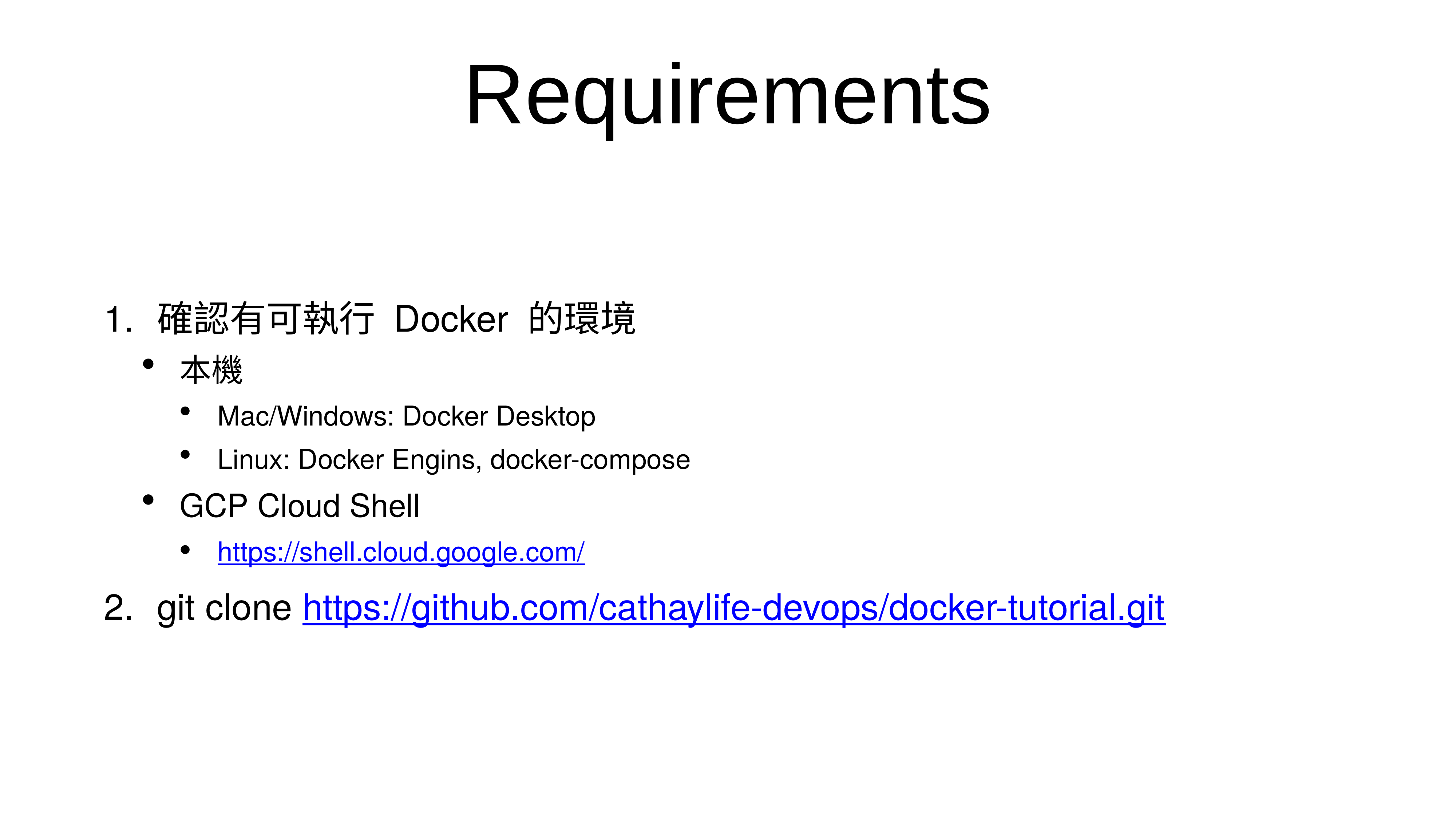

# Requirements
確認有可執行 Docker 的環境
本機
Mac/Windows: Docker Desktop
Linux: Docker Engins, docker-compose
GCP Cloud Shell
https://shell.cloud.google.com/
git clone https://github.com/cathaylife-devops/docker-tutorial.git